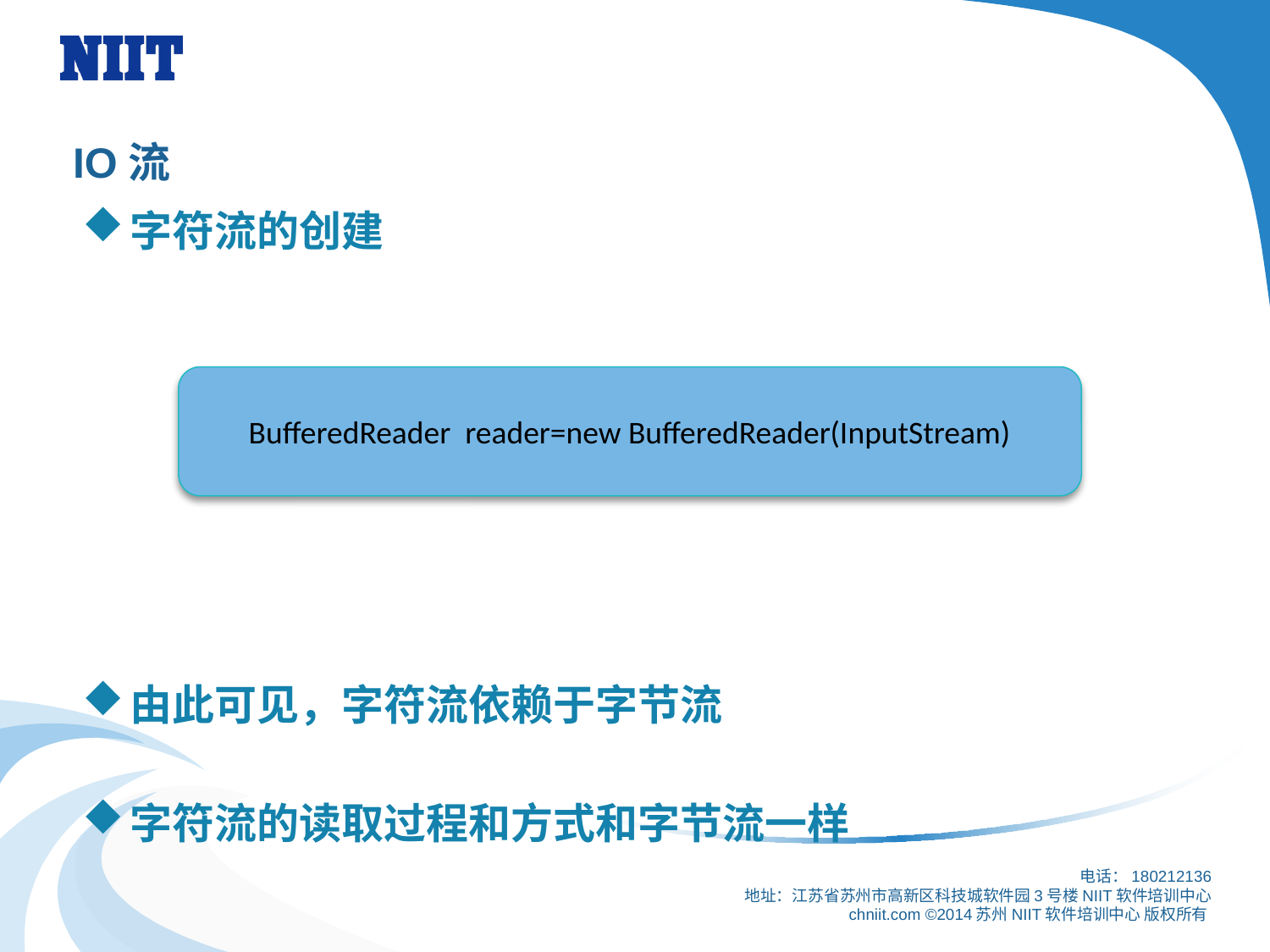

# IO流
字符流的创建

由此可见，字符流依赖于字节流

字符流的读取过程和方式和字节流一样

BufferedReader  reader=new BufferedReader(InputStream)